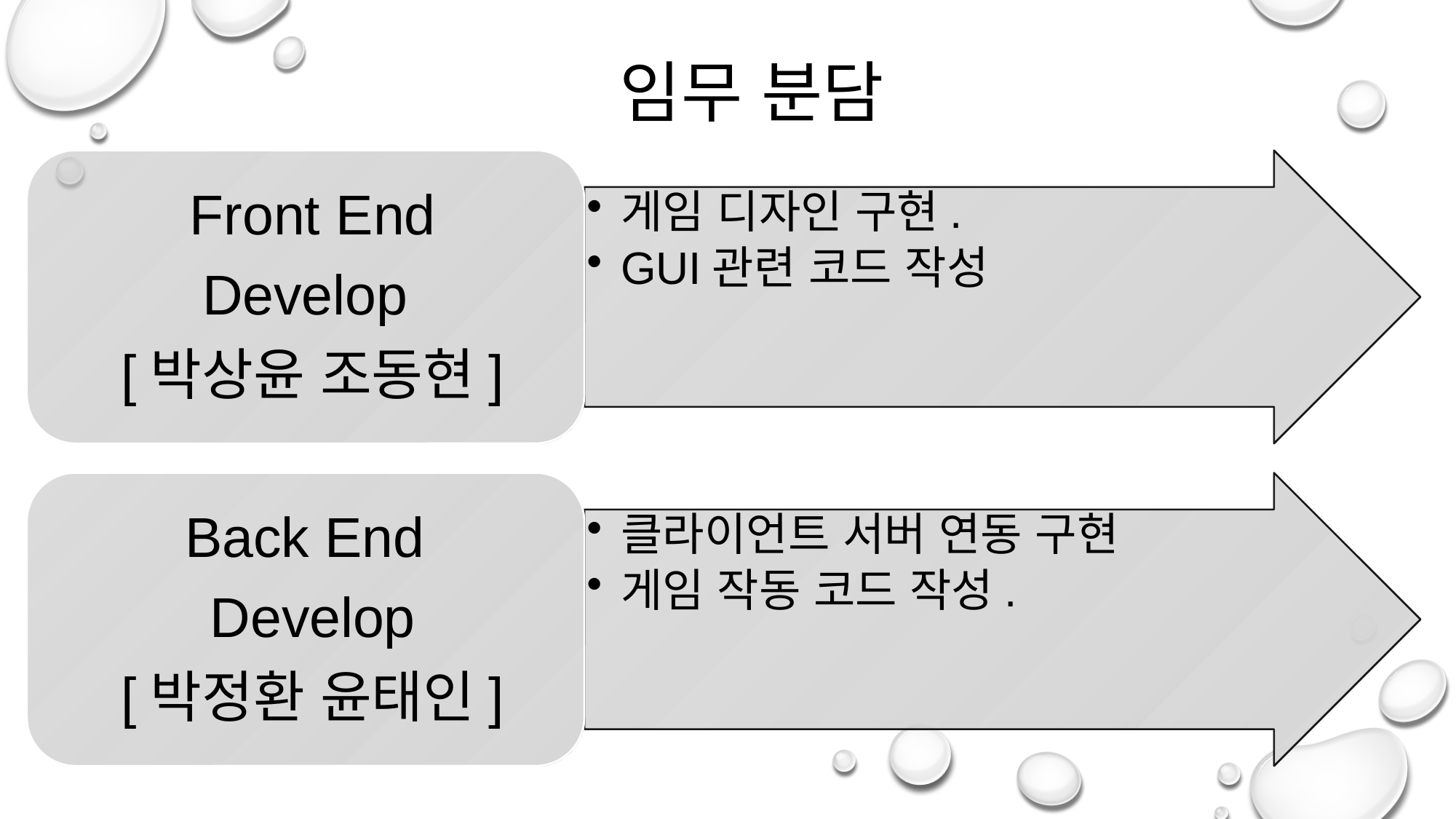

# 임무 분담
게임 디자인 구현.
GUI관련 코드 작성
Front End
Develop
[박상윤 조동현]
클라이언트 서버 연동 구현
게임 작동 코드 작성.

Back End
Develop
[박정환 윤태인]